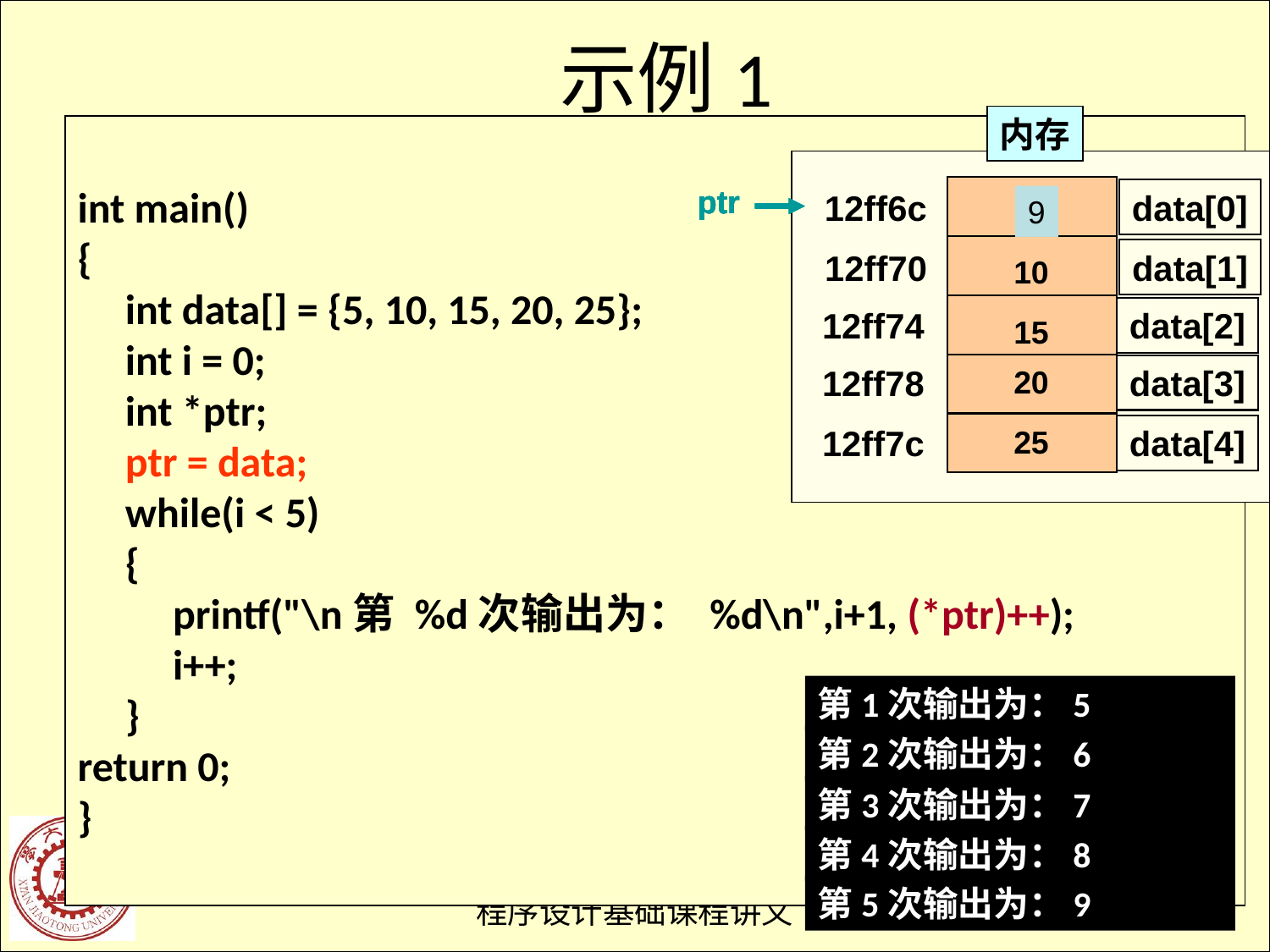

# 示例1
内存

5
10
15
20
25
12ff6c
12ff70
12ff74
12ff78
12ff7c
data[0]
data[1]
data[2]
data[3]
data[4]
int main()
{
     int data[] = {5, 10, 15, 20, 25};
     int i = 0;
     int *ptr;
     ptr = data;
     while(i < 5)
     {
          printf("\n第 %d次输出为： %d\n",i+1, (*ptr)++);
          i++;
     }
return 0;
}
ptr

ptr

ptr

ptr

ptr

6
7
8
9
第1次输出为：5
第2次输出为：6
第3次输出为：7
第4次输出为：8
第5次输出为：9